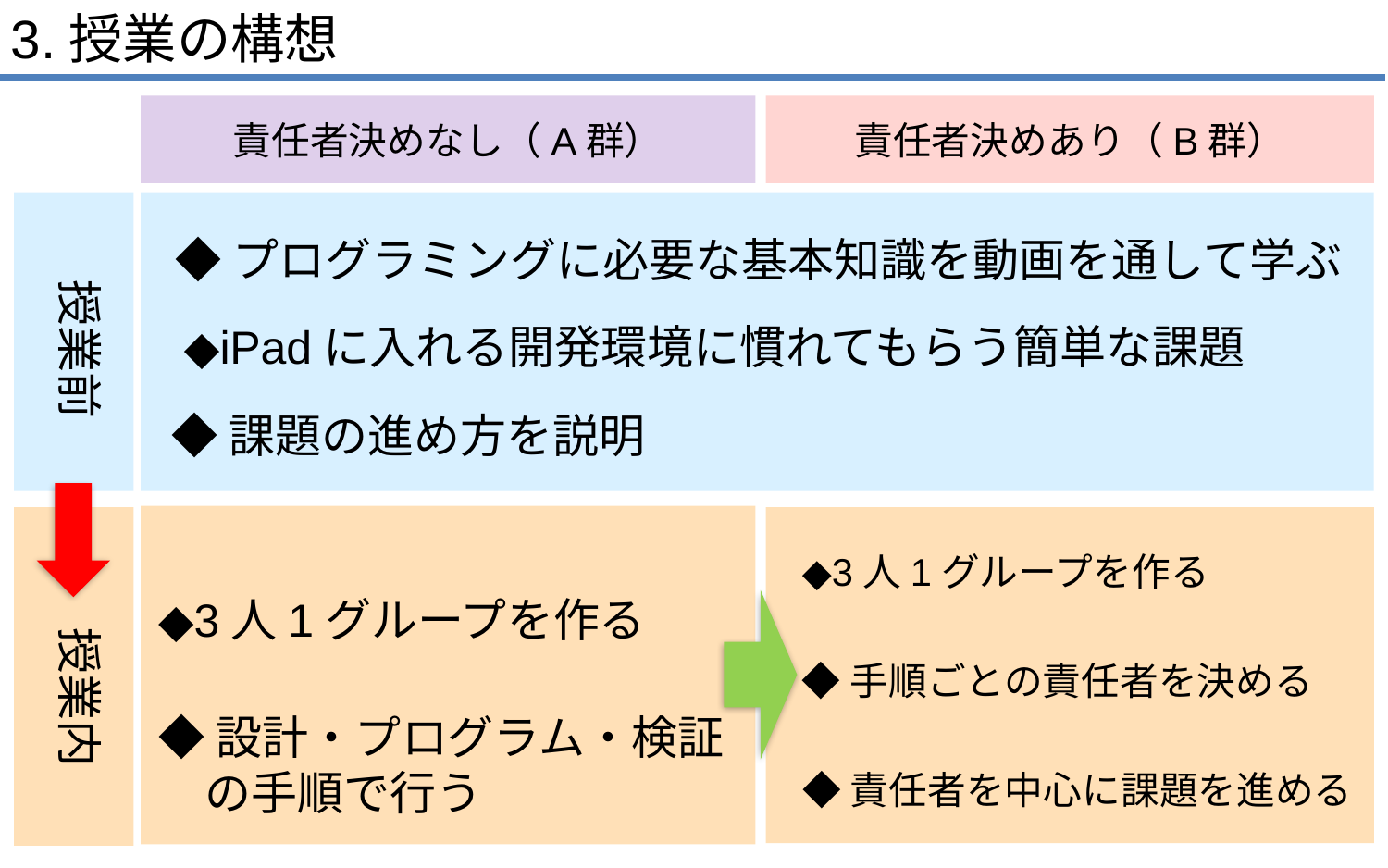

3.授業の構想
責任者決めなし（A群）
責任者決めあり（B群）

◆プログラミングに必要な基本知識を動画を通して学ぶ
授業前
◆iPadに入れる開発環境に慣れてもらう簡単な課題
◆課題の進め方を説明

◆3人1グループを作る
◆3人1グループを作る

授業内
◆手順ごとの責任者を決める
◆設計・プログラム・検証
　の手順で行う
◆責任者を中心に課題を進める